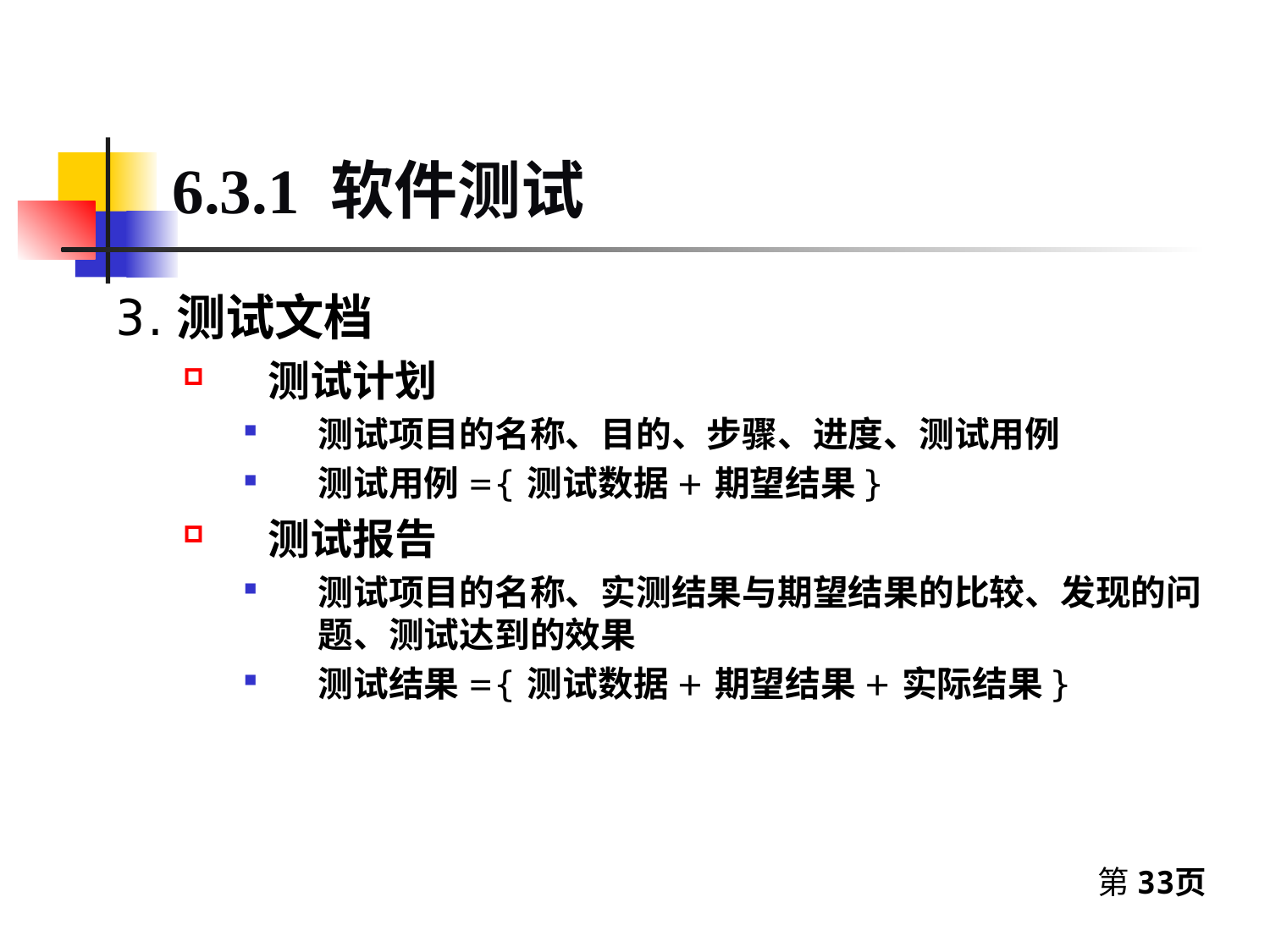

# 6.3.1 软件测试
3.测试文档
测试计划
测试项目的名称、目的、步骤、进度、测试用例
测试用例={测试数据+期望结果}
测试报告
测试项目的名称、实测结果与期望结果的比较、发现的问题、测试达到的效果
测试结果={测试数据+期望结果+实际结果}